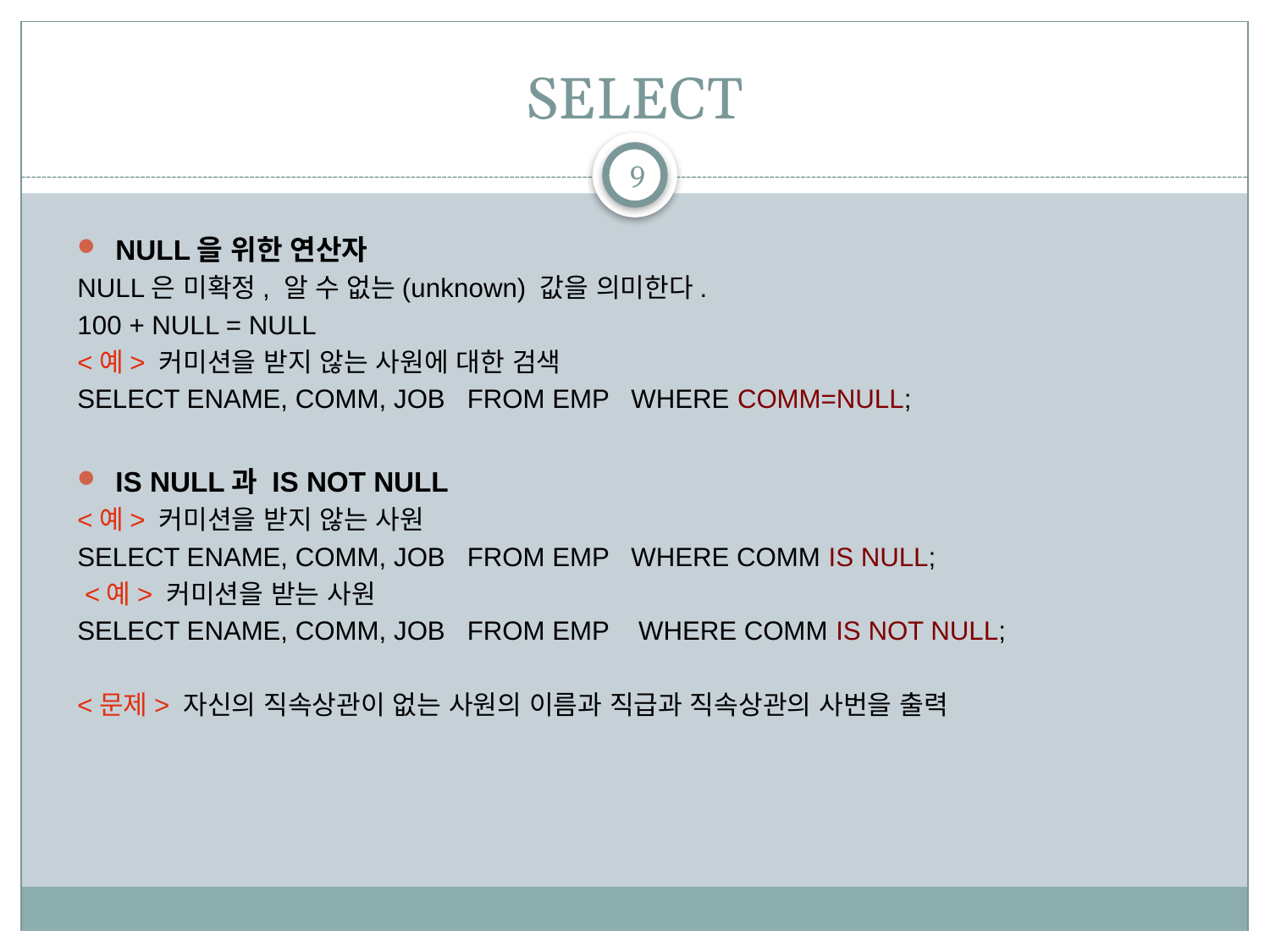

# SELECT
9
NULL을 위한 연산자
NULL은 미확정, 알 수 없는(unknown) 값을 의미한다.
100 + NULL = NULL
<예> 커미션을 받지 않는 사원에 대한 검색
SELECT ENAME, COMM, JOB   FROM EMP   WHERE COMM=NULL;

IS NULL과 IS NOT NULL
<예> 커미션을 받지 않는 사원
SELECT ENAME, COMM, JOB   FROM EMP   WHERE COMM IS NULL;
 <예> 커미션을 받는 사원
SELECT ENAME, COMM, JOB   FROM EMP    WHERE COMM IS NOT NULL;

<문제> 자신의 직속상관이 없는 사원의 이름과 직급과 직속상관의 사번을 출력